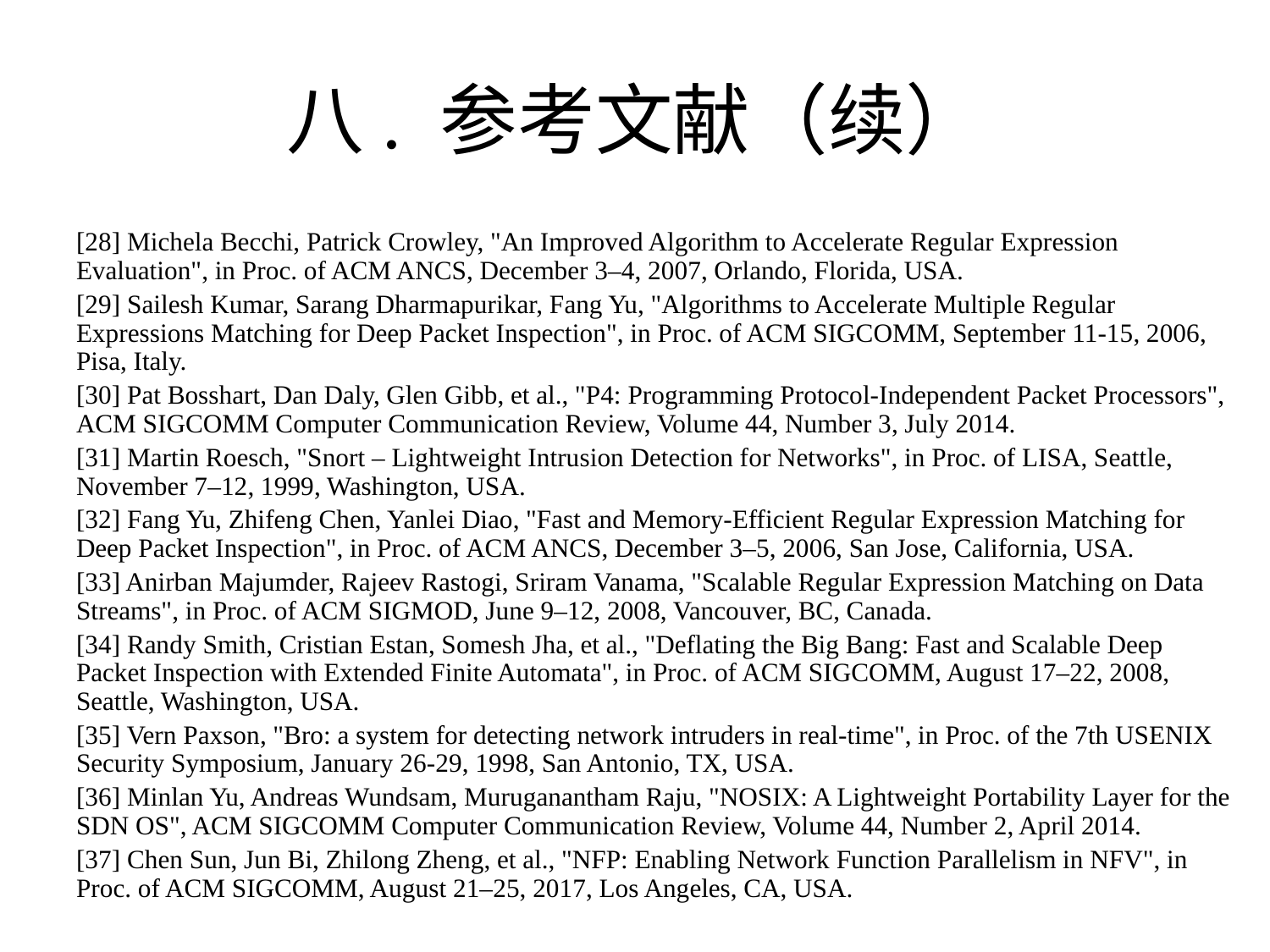

# 八. 参考文献（续）
[28] Michela Becchi, Patrick Crowley, "An Improved Algorithm to Accelerate Regular Expression Evaluation", in Proc. of ACM ANCS, December 3–4, 2007, Orlando, Florida, USA.
[29] Sailesh Kumar, Sarang Dharmapurikar, Fang Yu, "Algorithms to Accelerate Multiple Regular Expressions Matching for Deep Packet Inspection", in Proc. of ACM SIGCOMM, September 11-15, 2006, Pisa, Italy.
[30] Pat Bosshart, Dan Daly, Glen Gibb, et al., "P4: Programming Protocol-Independent Packet Processors", ACM SIGCOMM Computer Communication Review, Volume 44, Number 3, July 2014.
[31] Martin Roesch, "Snort – Lightweight Intrusion Detection for Networks", in Proc. of LISA, Seattle, November 7–12, 1999, Washington, USA.
[32] Fang Yu, Zhifeng Chen, Yanlei Diao, "Fast and Memory-Efficient Regular Expression Matching for Deep Packet Inspection", in Proc. of ACM ANCS, December 3–5, 2006, San Jose, California, USA.
[33] Anirban Majumder, Rajeev Rastogi, Sriram Vanama, "Scalable Regular Expression Matching on Data Streams", in Proc. of ACM SIGMOD, June 9–12, 2008, Vancouver, BC, Canada.
[34] Randy Smith, Cristian Estan, Somesh Jha, et al., "Deflating the Big Bang: Fast and Scalable Deep Packet Inspection with Extended Finite Automata", in Proc. of ACM SIGCOMM, August 17–22, 2008, Seattle, Washington, USA.
[35] Vern Paxson, "Bro: a system for detecting network intruders in real-time", in Proc. of the 7th USENIX Security Symposium, January 26-29, 1998, San Antonio, TX, USA.
[36] Minlan Yu, Andreas Wundsam, Muruganantham Raju, "NOSIX: A Lightweight Portability Layer for the SDN OS", ACM SIGCOMM Computer Communication Review, Volume 44, Number 2, April 2014.
[37] Chen Sun, Jun Bi, Zhilong Zheng, et al., "NFP: Enabling Network Function Parallelism in NFV", in Proc. of ACM SIGCOMM, August 21–25, 2017, Los Angeles, CA, USA.